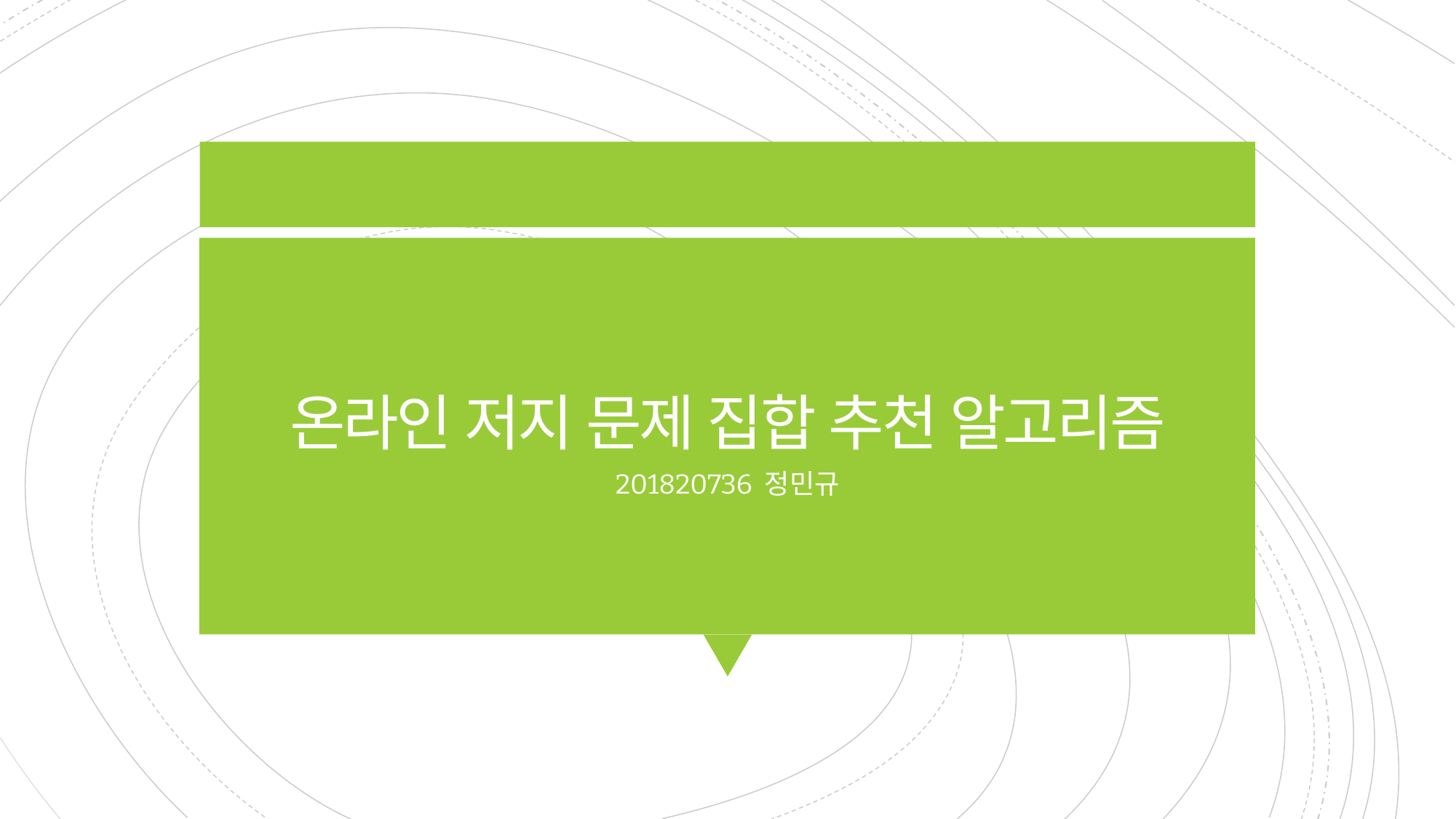

# 온라인 저지 문제 집합 추천 알고리즘
201820736 정민규